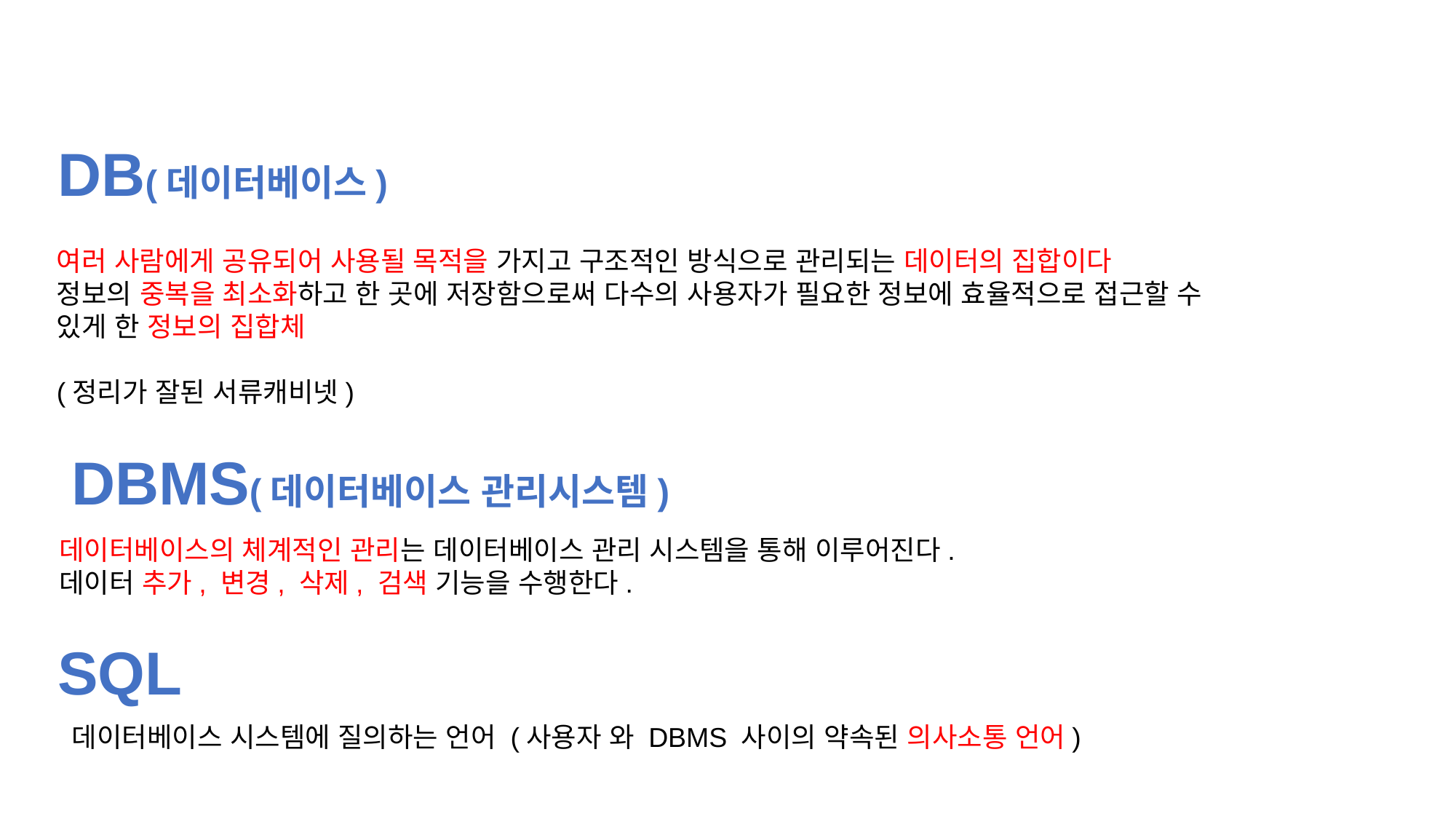

DB(데이터베이스)

여러 사람에게 공유되어 사용될 목적을 가지고 구조적인 방식으로 관리되는 데이터의 집합이다
정보의 중복을 최소화하고 한 곳에 저장함으로써 다수의 사용자가 필요한 정보에 효율적으로 접근할 수 있게 한 정보의 집합체

(정리가 잘된 서류캐비넷)
DBMS(데이터베이스 관리시스템)
데이터베이스의 체계적인 관리는 데이터베이스 관리 시스템을 통해 이루어진다.
데이터 추가, 변경, 삭제, 검색 기능을 수행한다.
SQL
 데이터베이스 시스템에 질의하는 언어 (사용자 와 DBMS 사이의 약속된 의사소통 언어)